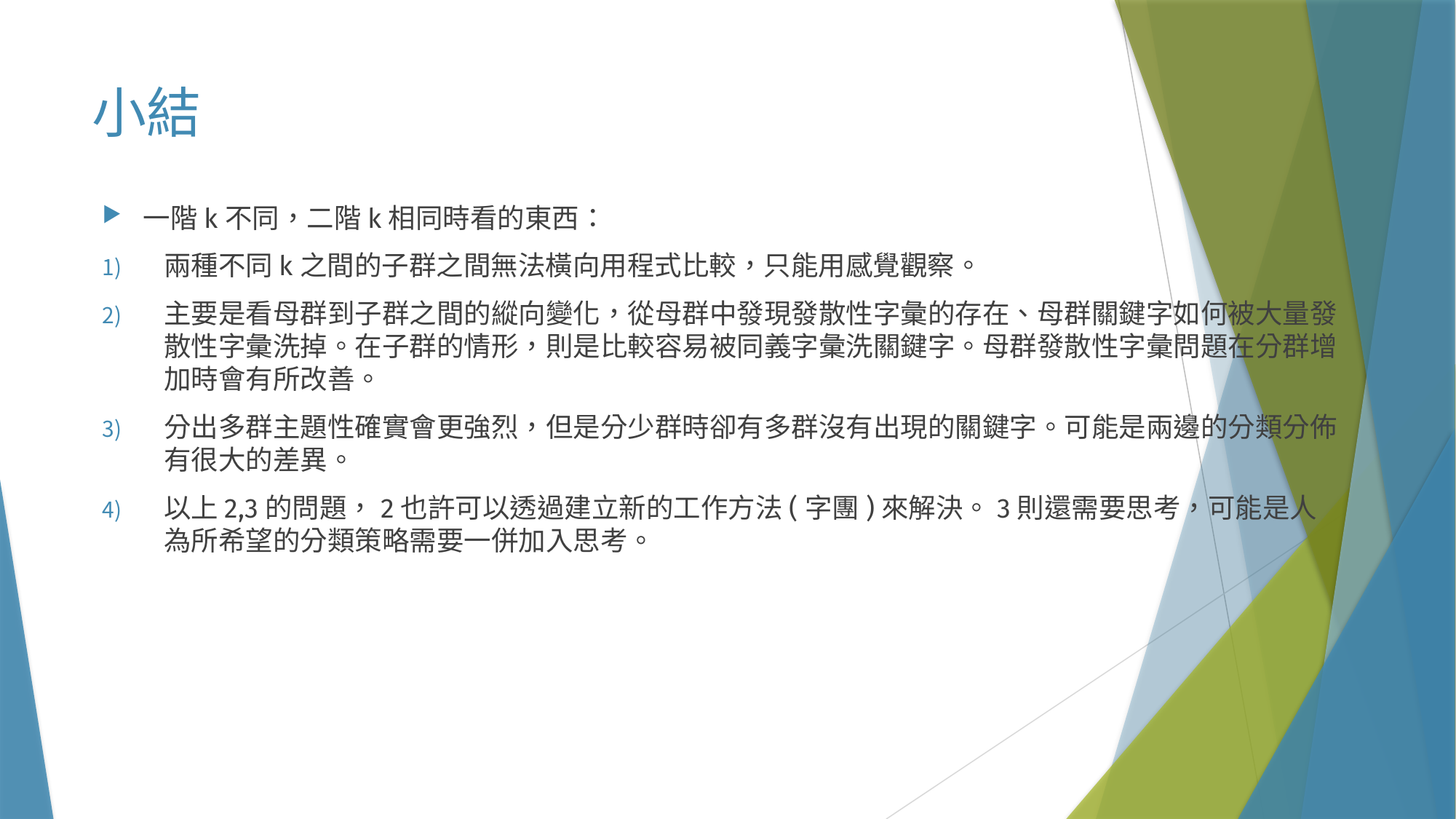

# 小結
一階k不同，二階k相同時看的東西：
兩種不同k之間的子群之間無法橫向用程式比較，只能用感覺觀察。
主要是看母群到子群之間的縱向變化，從母群中發現發散性字彙的存在、母群關鍵字如何被大量發散性字彙洗掉。在子群的情形，則是比較容易被同義字彙洗關鍵字。母群發散性字彙問題在分群增加時會有所改善。
分出多群主題性確實會更強烈，但是分少群時卻有多群沒有出現的關鍵字。可能是兩邊的分類分佈有很大的差異。
以上2,3的問題，2也許可以透過建立新的工作方法(字團)來解決。3則還需要思考，可能是人為所希望的分類策略需要一併加入思考。